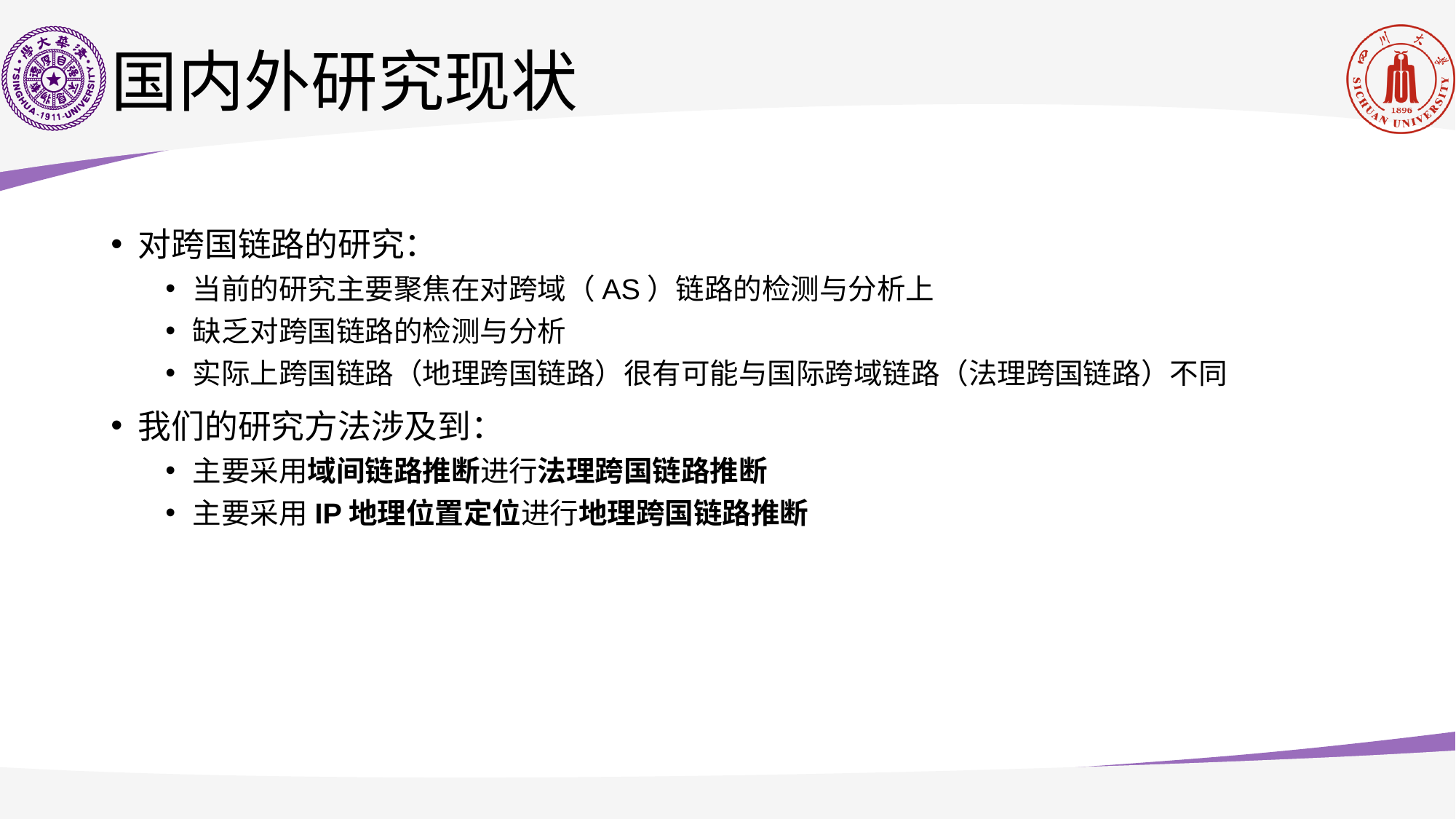

# 国内外研究现状
对跨国链路的研究：
当前的研究主要聚焦在对跨域（AS）链路的检测与分析上
缺乏对跨国链路的检测与分析
实际上跨国链路（地理跨国链路）很有可能与国际跨域链路（法理跨国链路）不同
我们的研究方法涉及到：
主要采用域间链路推断进行法理跨国链路推断
主要采用IP地理位置定位进行地理跨国链路推断